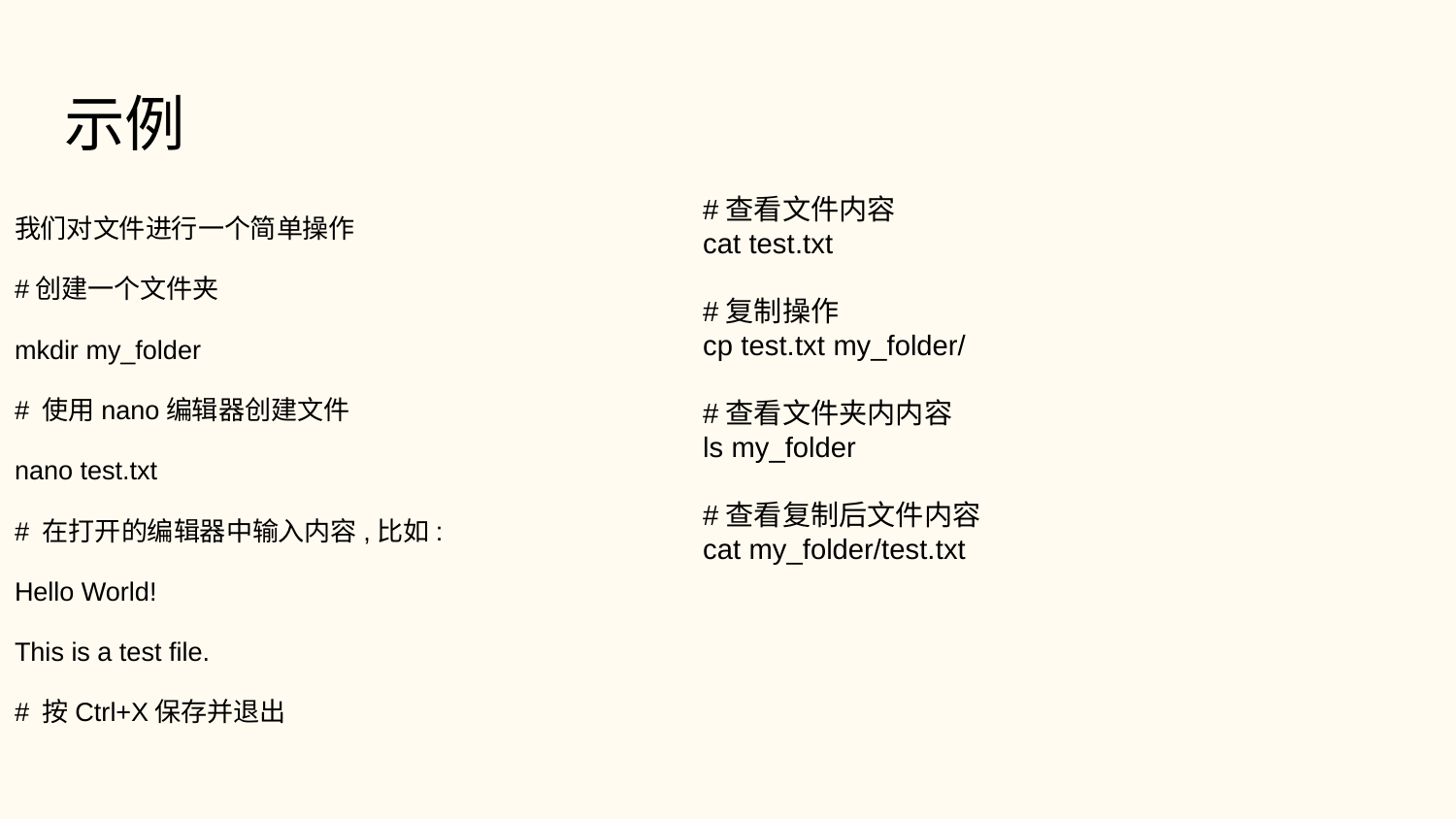

# 示例
#查看文件内容
cat test.txt

#复制操作
cp test.txt my_folder/

#查看文件夹内内容
ls my_folder

#查看复制后文件内容
cat my_folder/test.txt
我们对文件进行一个简单操作
#创建一个文件夹
mkdir my_folder
# 使用nano编辑器创建文件
nano test.txt
# 在打开的编辑器中输入内容,比如:
Hello World!
This is a test file.
# 按Ctrl+X保存并退出